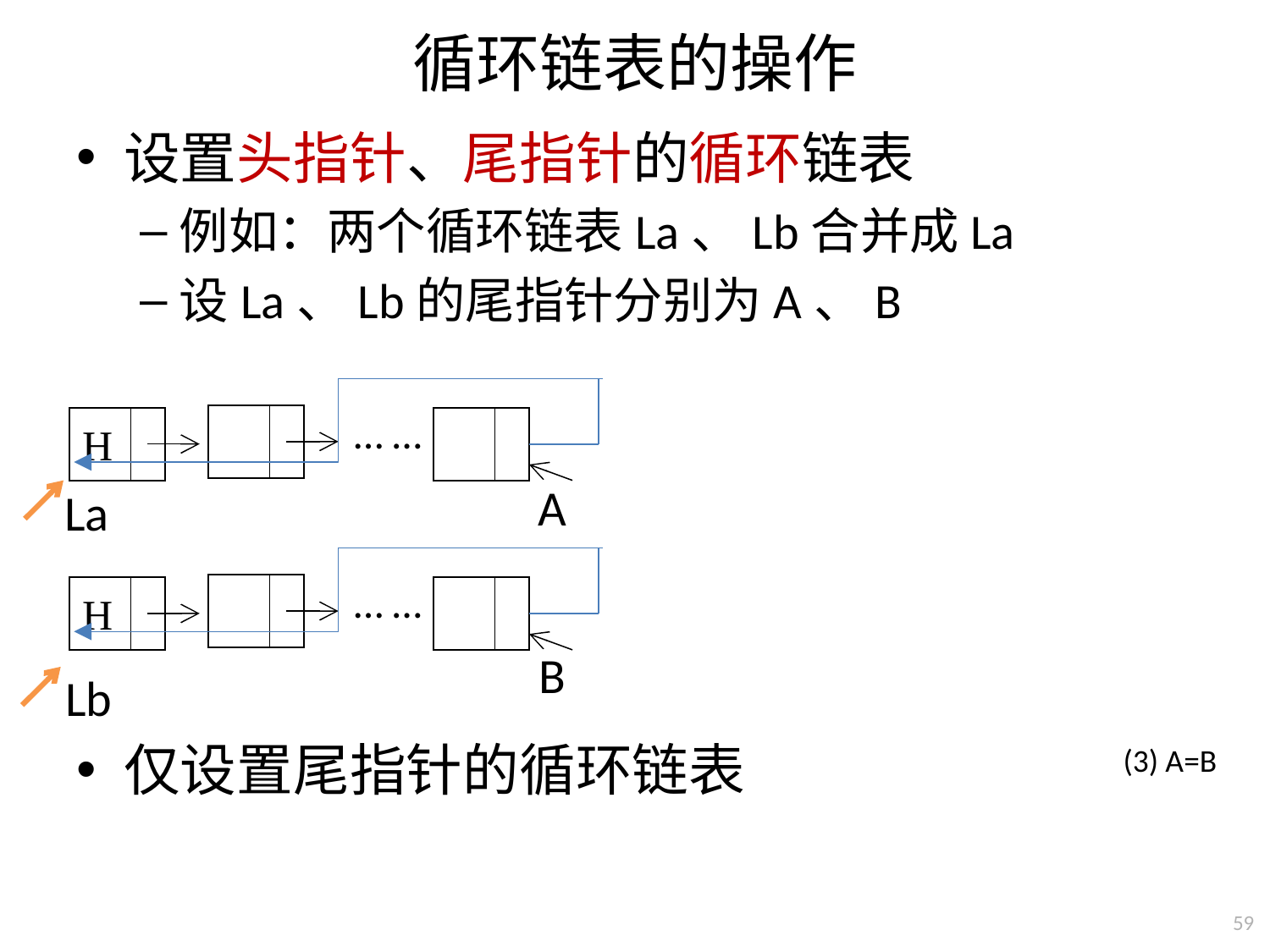

# 循环链表的操作
设置头指针、尾指针的循环链表
例如：两个循环链表La、Lb合并成La
设La、Lb的尾指针分别为A、B

仅设置尾指针的循环链表
(2) B->next=La;

… …

H

A
… …

H

B
… …

H

La
(1) A->next=Lb->next;
… …

B
 Lb
A
(3) A=B
59